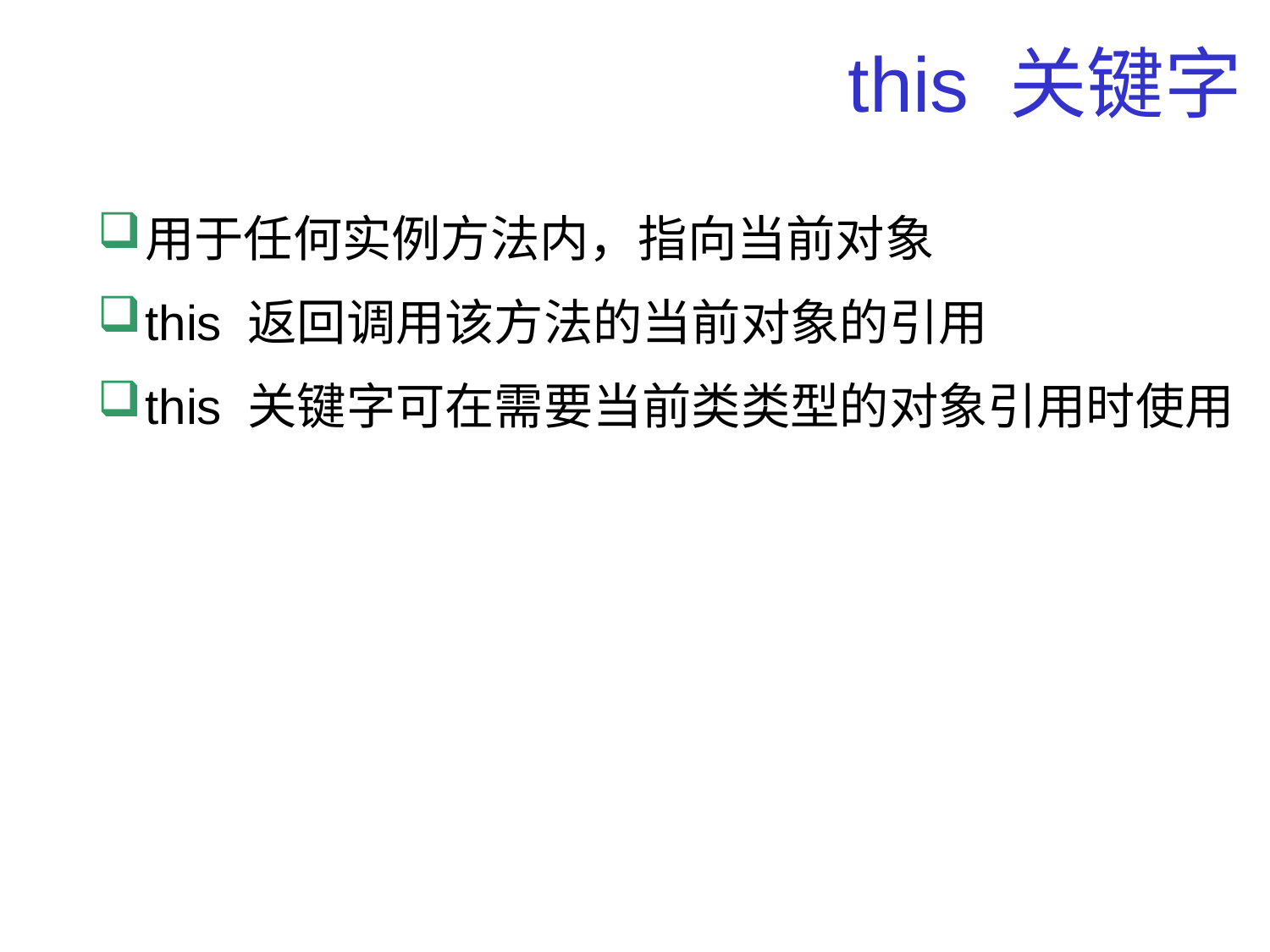

# this 关键字
用于任何实例方法内，指向当前对象
this 返回调用该方法的当前对象的引用
this 关键字可在需要当前类类型的对象引用时使用

26